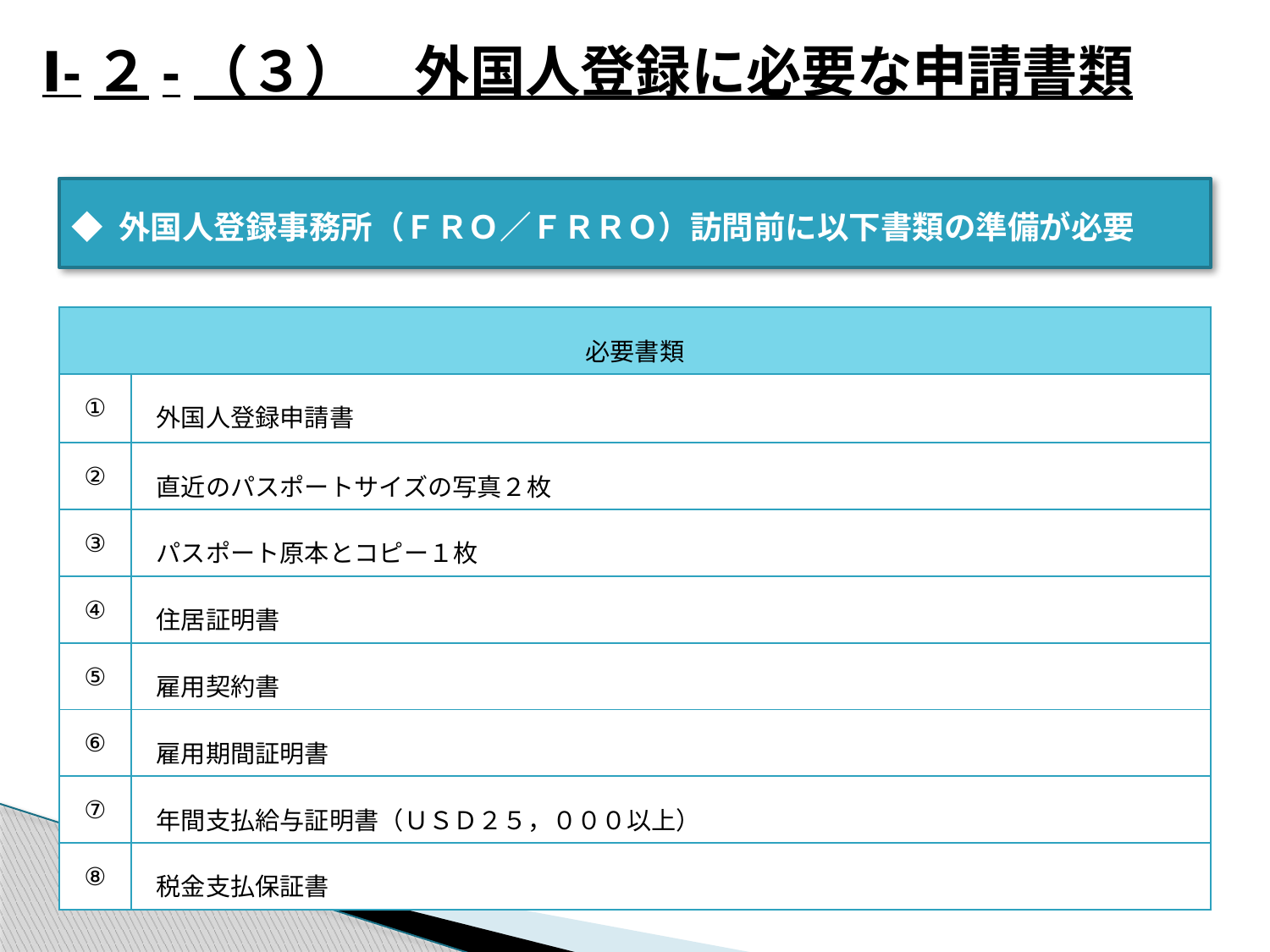

Ⅰ-２-（３）　外国人登録に必要な申請書類
◆ 外国人登録事務所（ＦＲＯ／ＦＲＲＯ）訪問前に以下書類の準備が必要
| 必要書類 |  |
| --- | --- |
| ① | 外国人登録申請書 |
| ② | 直近のパスポートサイズの写真２枚 |
| ③ | パスポート原本とコピー１枚 |
| ④ | 住居証明書 |
| ⑤ | 雇用契約書 |
| ⑥ | 雇用期間証明書 |
| ⑦ | 年間支払給与証明書（ＵＳＤ２５，０００以上） |
| ⑧ | 税金支払保証書 |